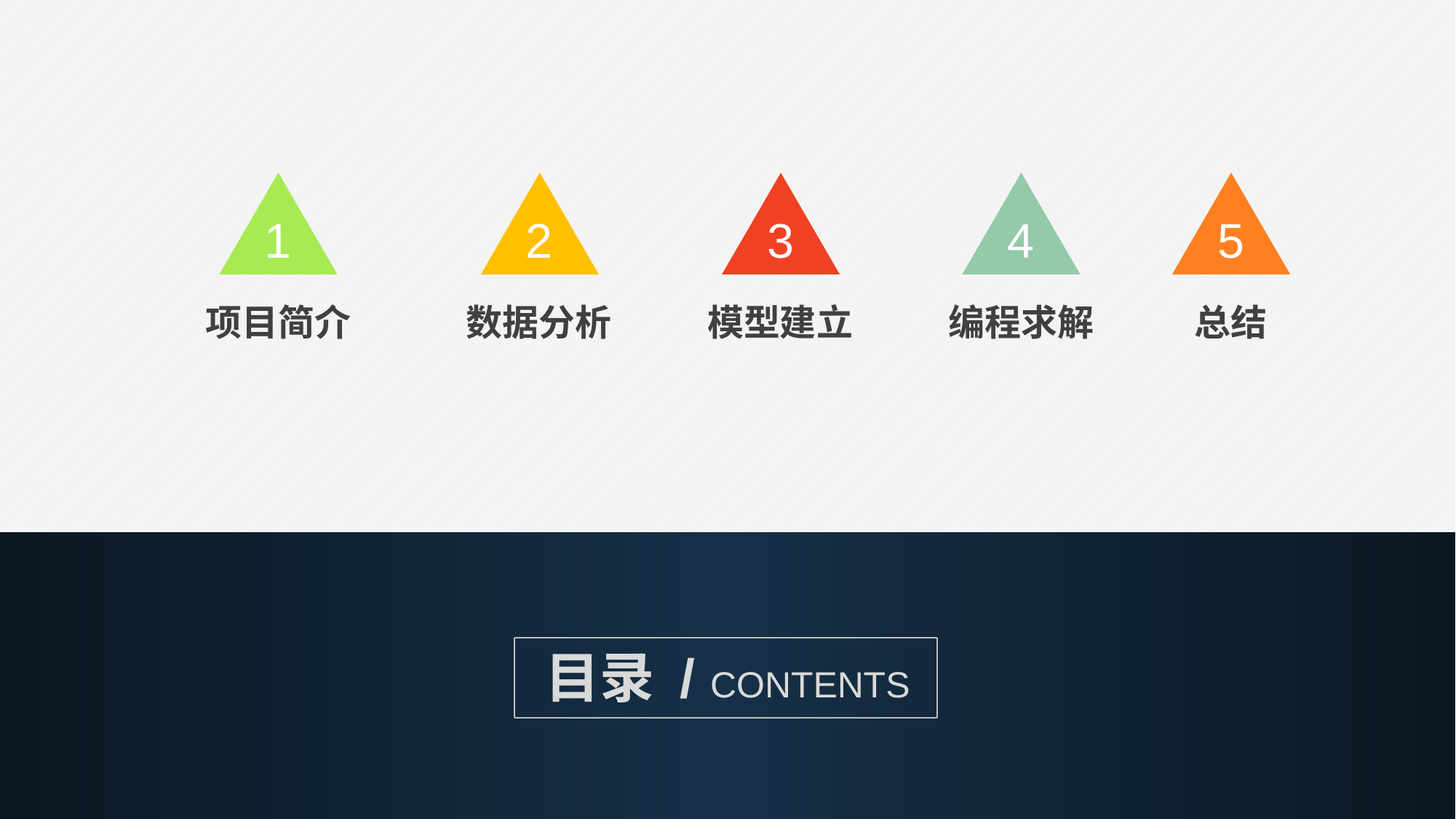

1
项目简介

2
数据分析

5
总结

4
编程求解

3
模型建立
目录 / CONTENTS